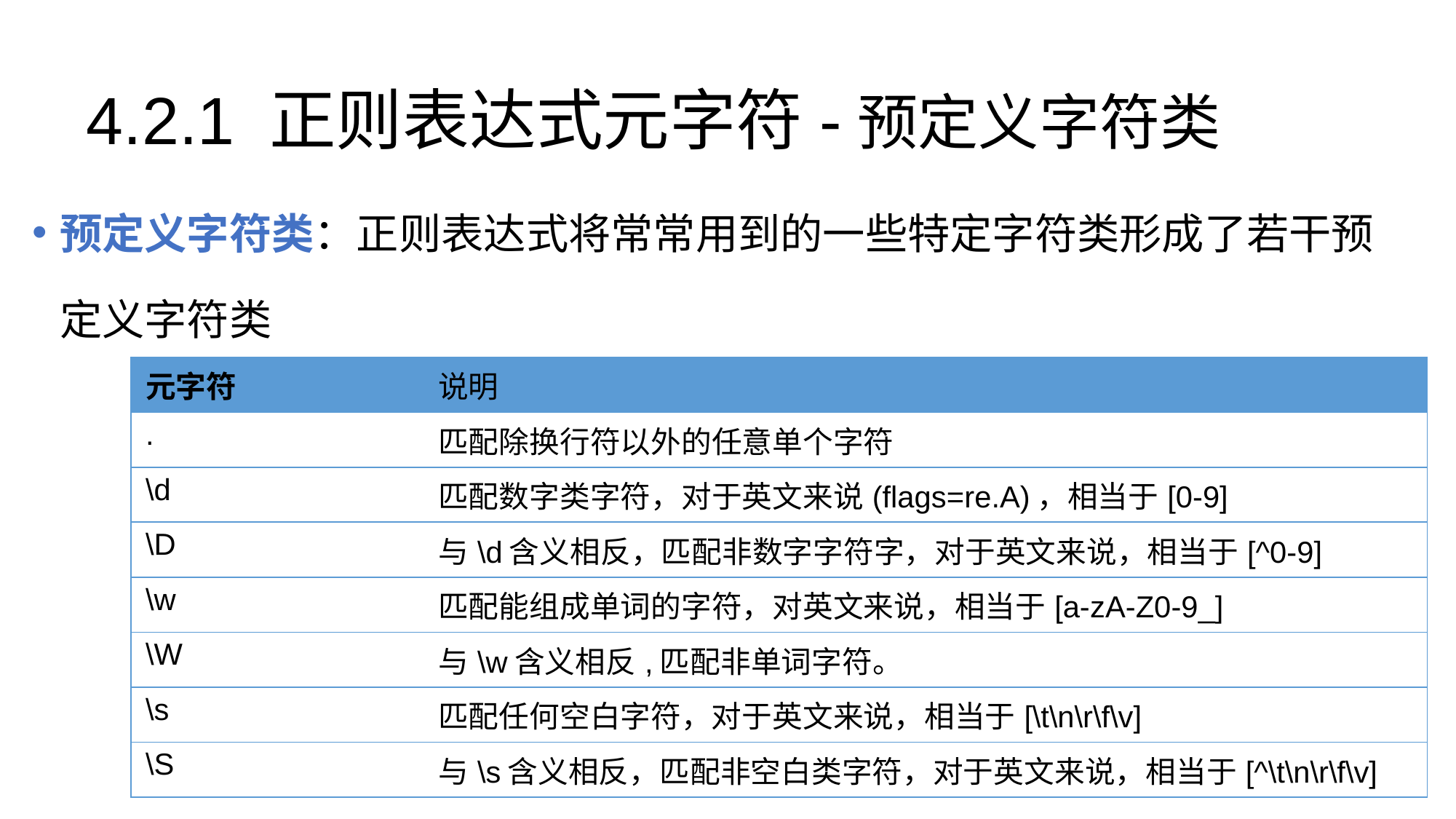

# 4.2.1 正则表达式元字符-预定义字符类
预定义字符类：正则表达式将常常用到的一些特定字符类形成了若干预定义字符类
| 元字符 | 说明 |
| --- | --- |
| . | 匹配除换行符以外的任意单个字符 |
| \d | 匹配数字类字符，对于英文来说(flags=re.A)，相当于[0-9] |
| \D | 与\d含义相反，匹配非数字字符字，对于英文来说，相当于[^0-9] |
| \w | 匹配能组成单词的字符，对英文来说，相当于[a-zA-Z0-9\_] |
| \W | 与\w含义相反,匹配非单词字符。 |
| \s | 匹配任何空白字符，对于英文来说，相当于[\t\n\r\f\v] |
| \S | 与\s含义相反，匹配非空白类字符，对于英文来说，相当于[^\t\n\r\f\v] |